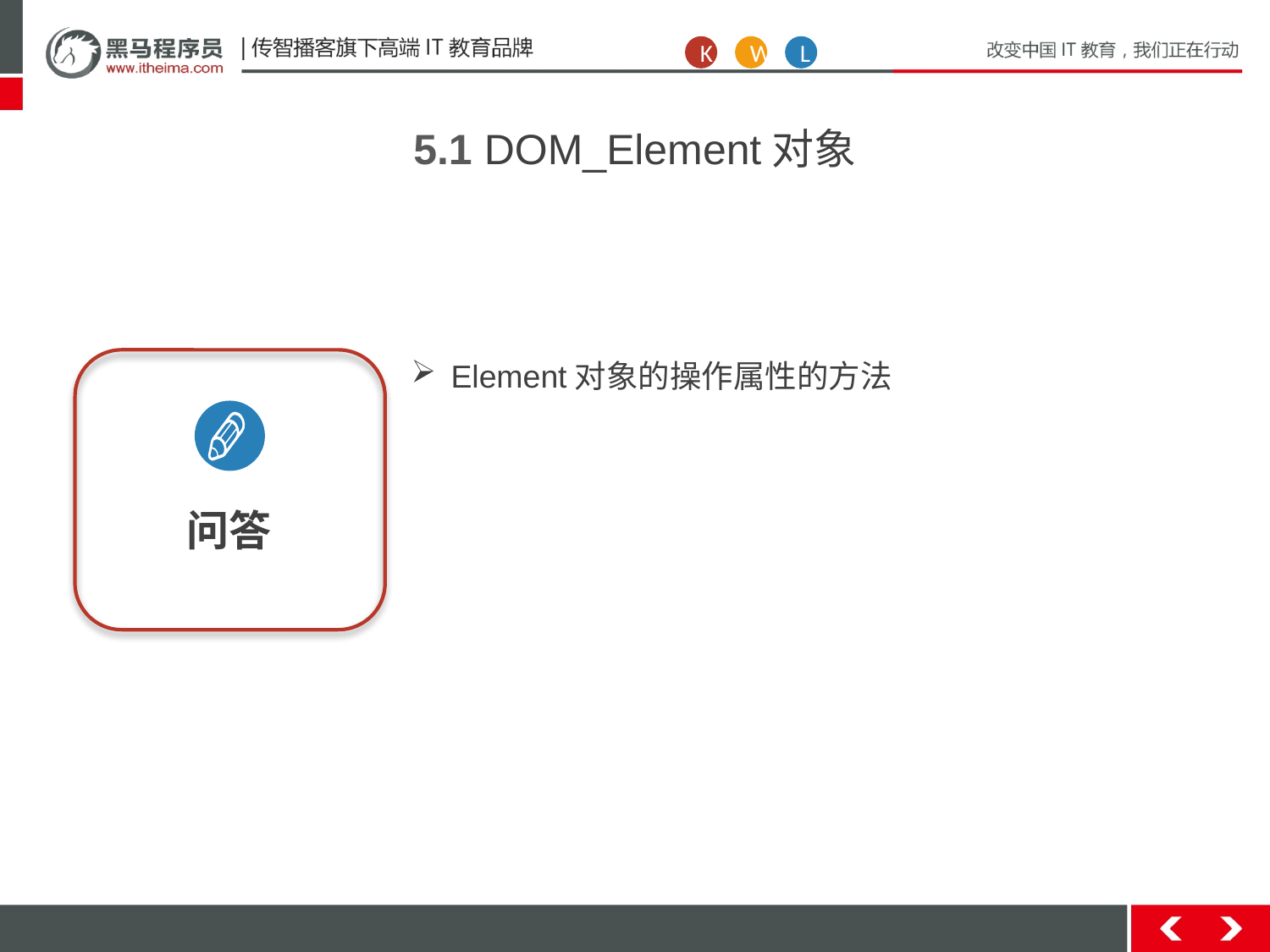

K
W
L
5.1 DOM_Element对象

问答
Element对象的操作属性的方法